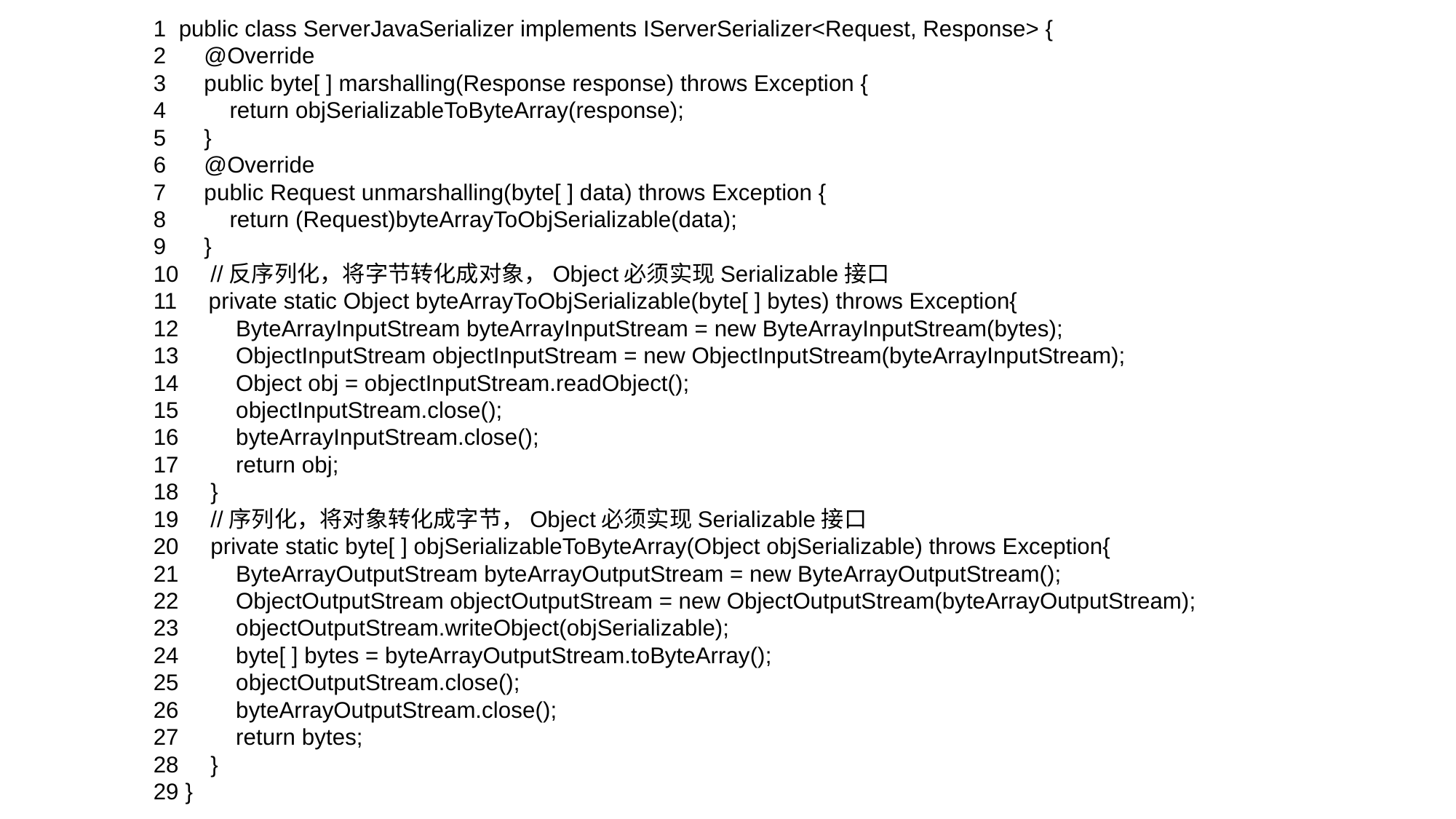

1  public class ServerJavaSerializer implements IServerSerializer<Request, Response> {
2      @Override
3      public byte[ ] marshalling(Response response) throws Exception {
4          return objSerializableToByteArray(response);
5      }
6      @Override
7      public Request unmarshalling(byte[ ] data) throws Exception {
8          return (Request)byteArrayToObjSerializable(data);
9      }
10     //反序列化，将字节转化成对象，Object必须实现Serializable接口
11     private static Object byteArrayToObjSerializable(byte[ ] bytes) throws Exception{
12         ByteArrayInputStream byteArrayInputStream = new ByteArrayInputStream(bytes);
13         ObjectInputStream objectInputStream = new ObjectInputStream(byteArrayInputStream);
14         Object obj = objectInputStream.readObject();
15         objectInputStream.close();
16         byteArrayInputStream.close();
17         return obj;
18     }
19     //序列化，将对象转化成字节，Object必须实现Serializable接口
20     private static byte[ ] objSerializableToByteArray(Object objSerializable) throws Exception{
21         ByteArrayOutputStream byteArrayOutputStream = new ByteArrayOutputStream();
22         ObjectOutputStream objectOutputStream = new ObjectOutputStream(byteArrayOutputStream);
23         objectOutputStream.writeObject(objSerializable);
24         byte[ ] bytes = byteArrayOutputStream.toByteArray();
25         objectOutputStream.close();
26         byteArrayOutputStream.close();
27         return bytes;
28     }
29 }